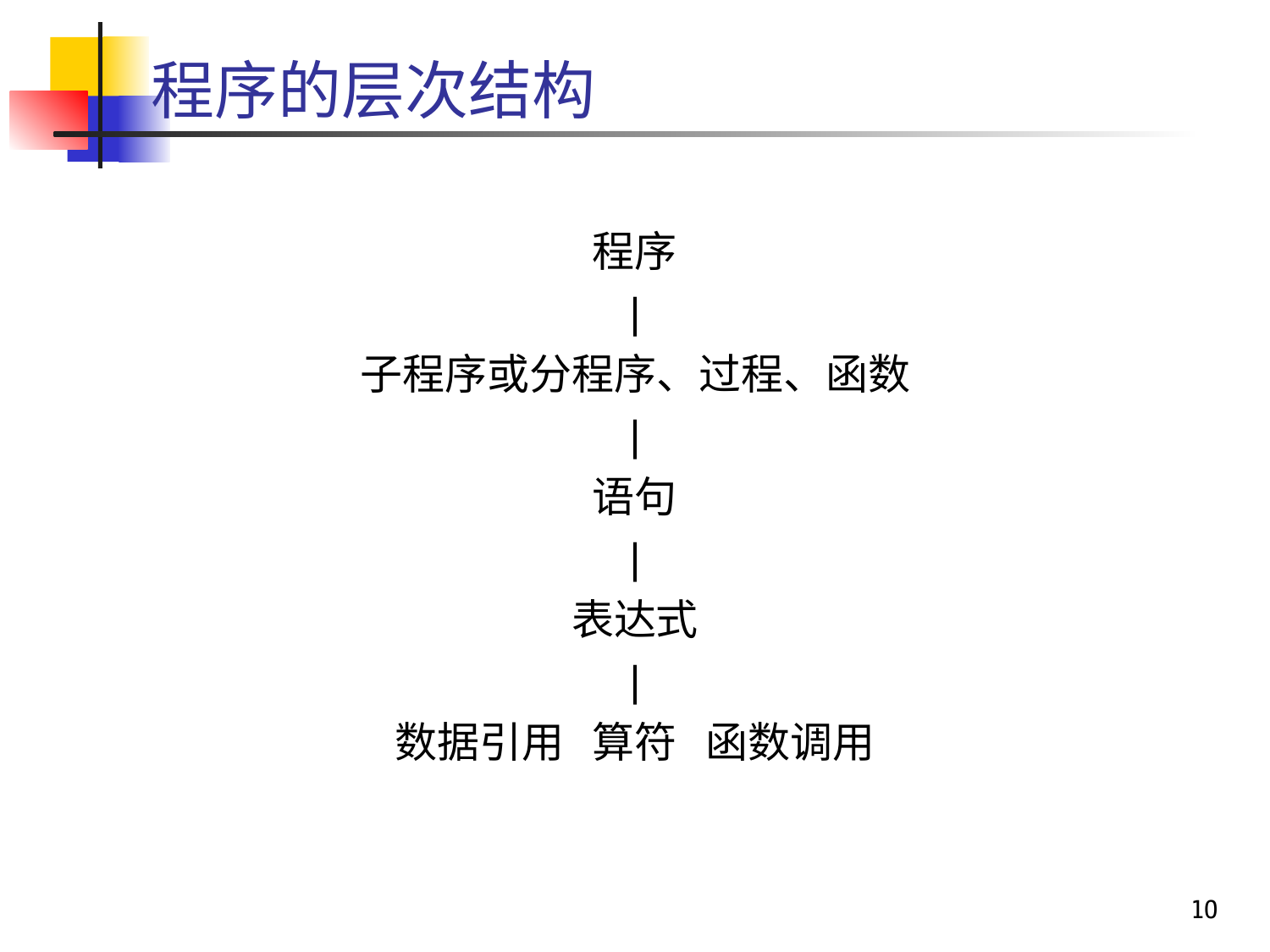

# 程序的层次结构
程序
|
子程序或分程序、过程、函数
|
语句
|
表达式
|
数据引用   算符   函数调用
10